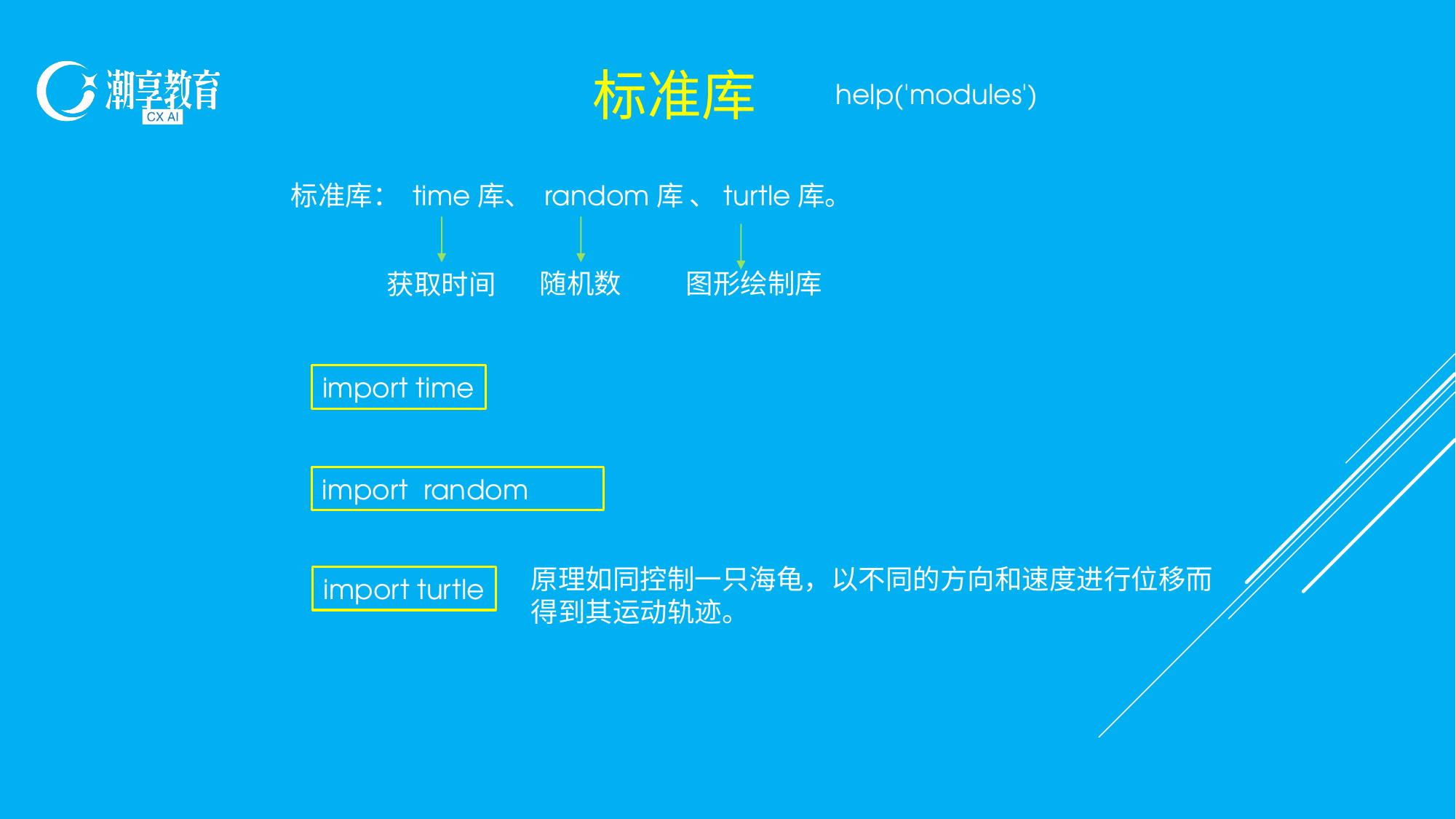

标准库
help('modules')
标准库： time库、 random库 、turtle库。
随机数
图形绘制库
获取时间
import time
import  random
原理如同控制一只海龟，以不同的方向和速度进行位移而得到其运动轨迹。
import turtle